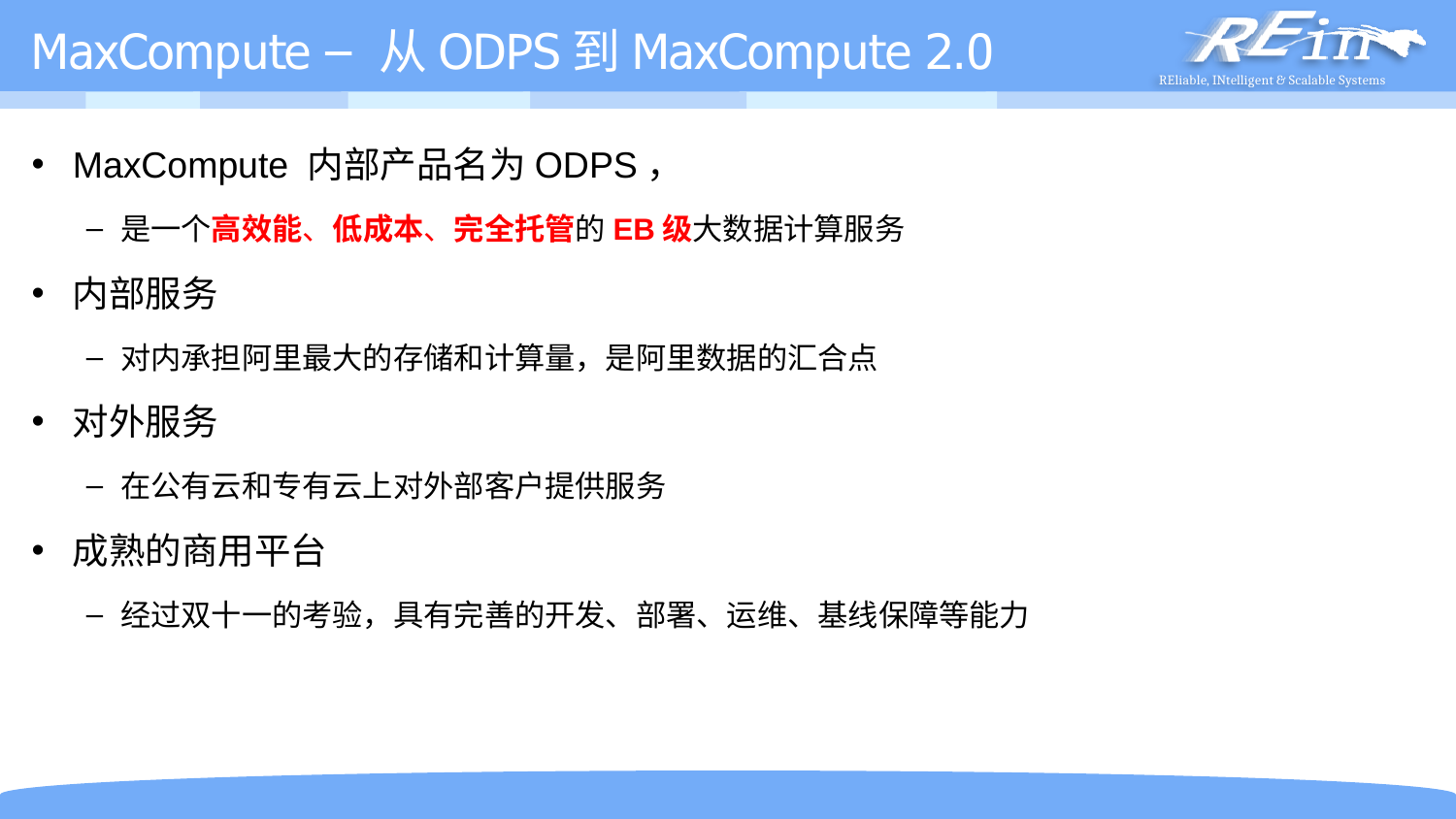

# MaxCompute – 从ODPS到MaxCompute 2.0
MaxCompute 内部产品名为ODPS，
是一个高效能、低成本、完全托管的EB级大数据计算服务
内部服务
对内承担阿里最大的存储和计算量，是阿里数据的汇合点
对外服务
在公有云和专有云上对外部客户提供服务
成熟的商用平台
经过双十一的考验，具有完善的开发、部署、运维、基线保障等能力

7